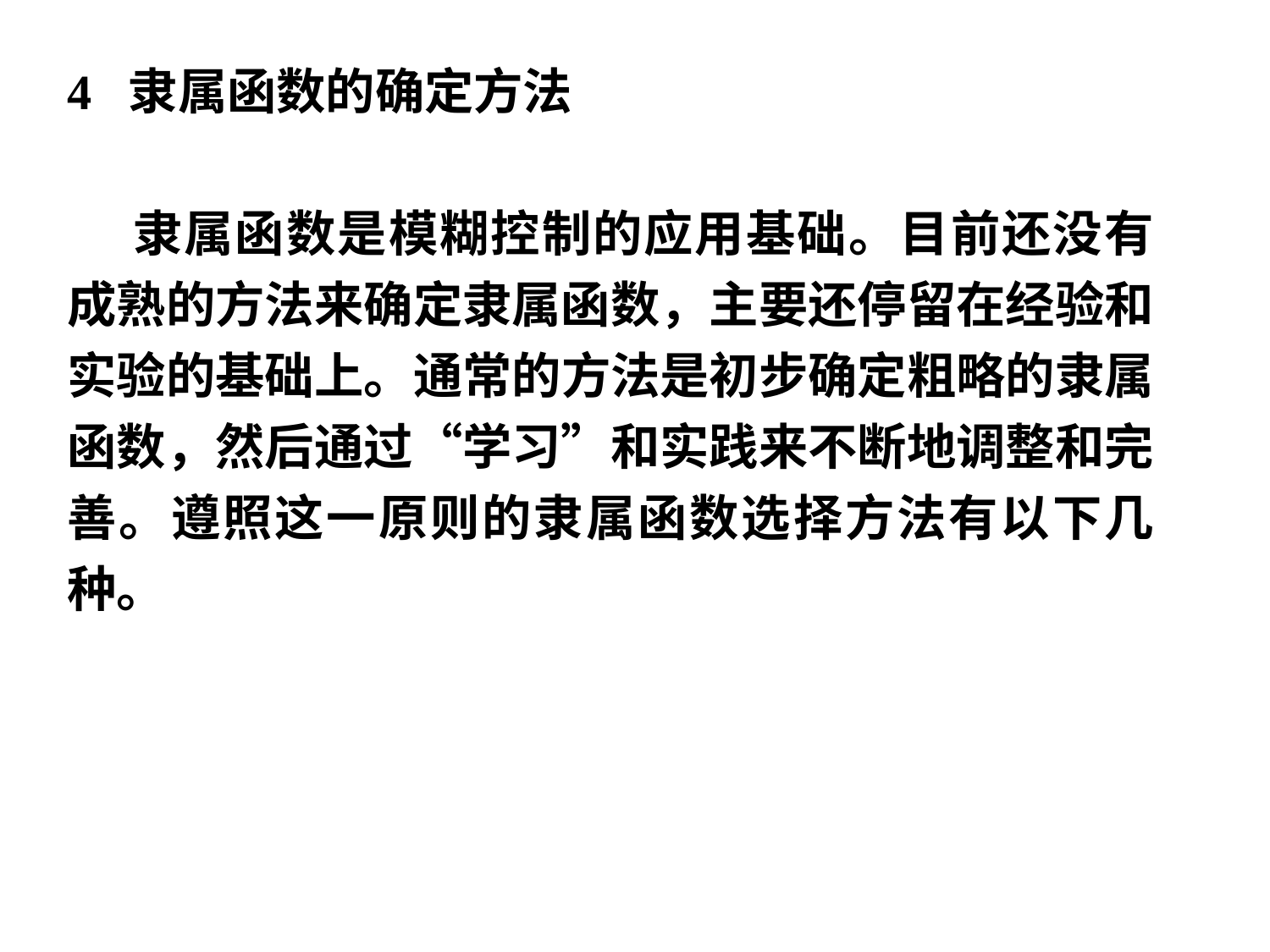

4  隶属函数的确定方法

    隶属函数是模糊控制的应用基础。目前还没有成熟的方法来确定隶属函数，主要还停留在经验和实验的基础上。通常的方法是初步确定粗略的隶属函数，然后通过“学习”和实践来不断地调整和完善。遵照这一原则的隶属函数选择方法有以下几种。